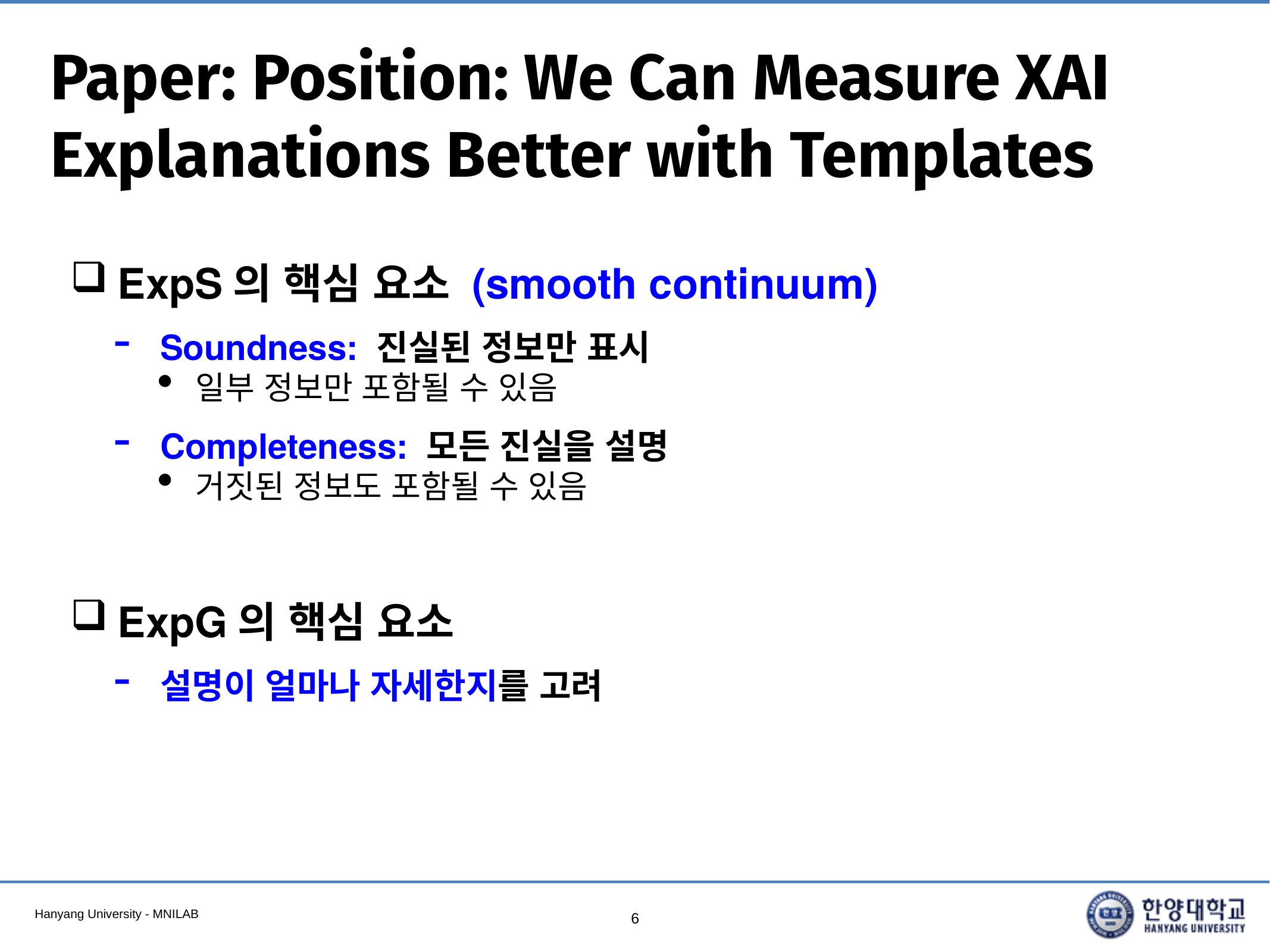

# Paper: Position: We Can Measure XAI Explanations Better with Templates
ExpS의 핵심 요소 (smooth continuum)
Soundness: 진실된 정보만 표시
일부 정보만 포함될 수 있음
Completeness: 모든 진실을 설명
거짓된 정보도 포함될 수 있음

ExpG의 핵심 요소
설명이 얼마나 자세한지를 고려
6